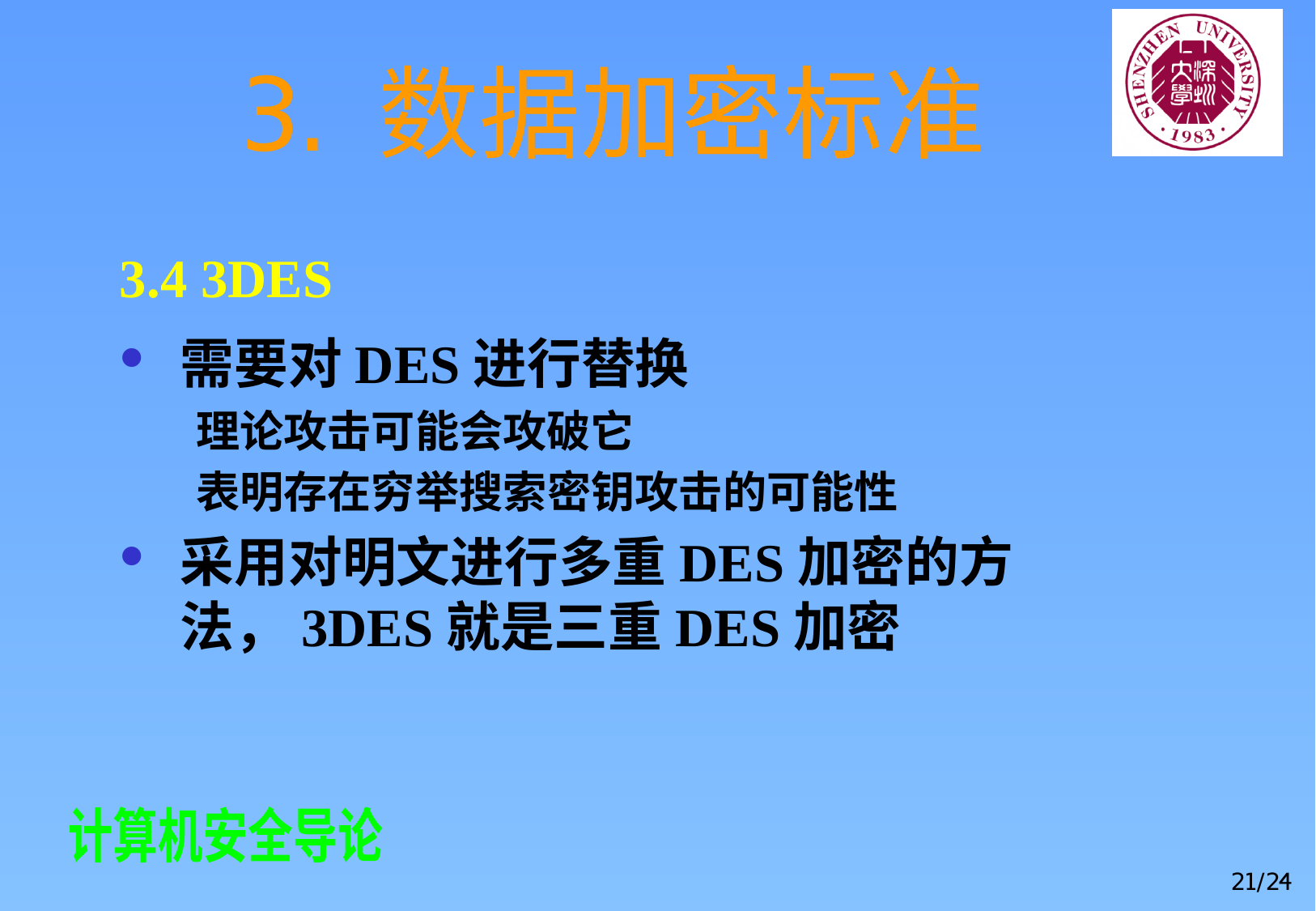

# 3. 数据加密标准
3.4 3DES
需要对DES进行替换
理论攻击可能会攻破它
表明存在穷举搜索密钥攻击的可能性
采用对明文进行多重DES加密的方法，3DES就是三重DES加密

21/24